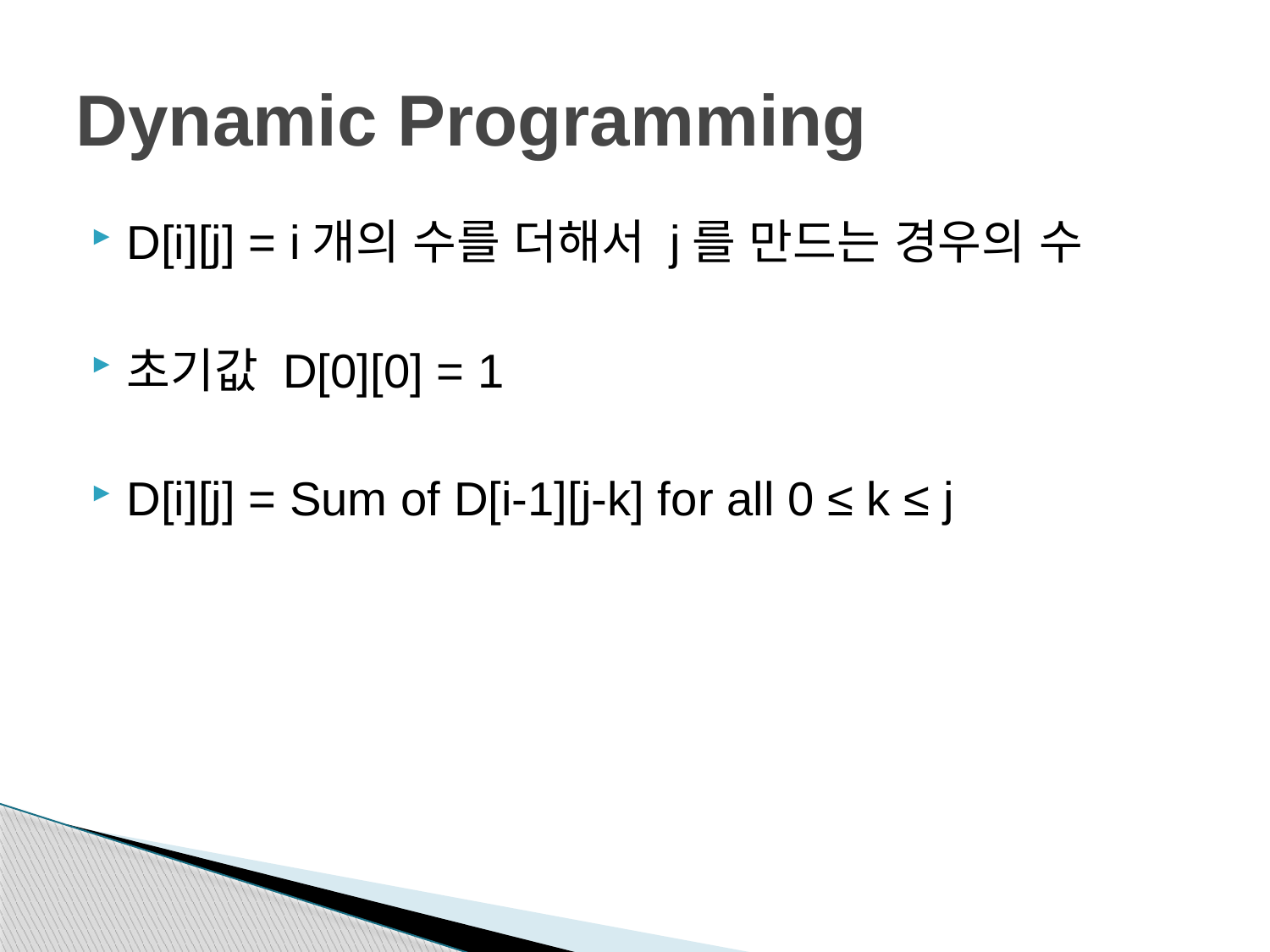

# Dynamic Programming
D[i][j] = i개의 수를 더해서 j를 만드는 경우의 수

초기값 D[0][0] = 1

D[i][j] = Sum of D[i-1][j-k] for all 0 ≤ k ≤ j